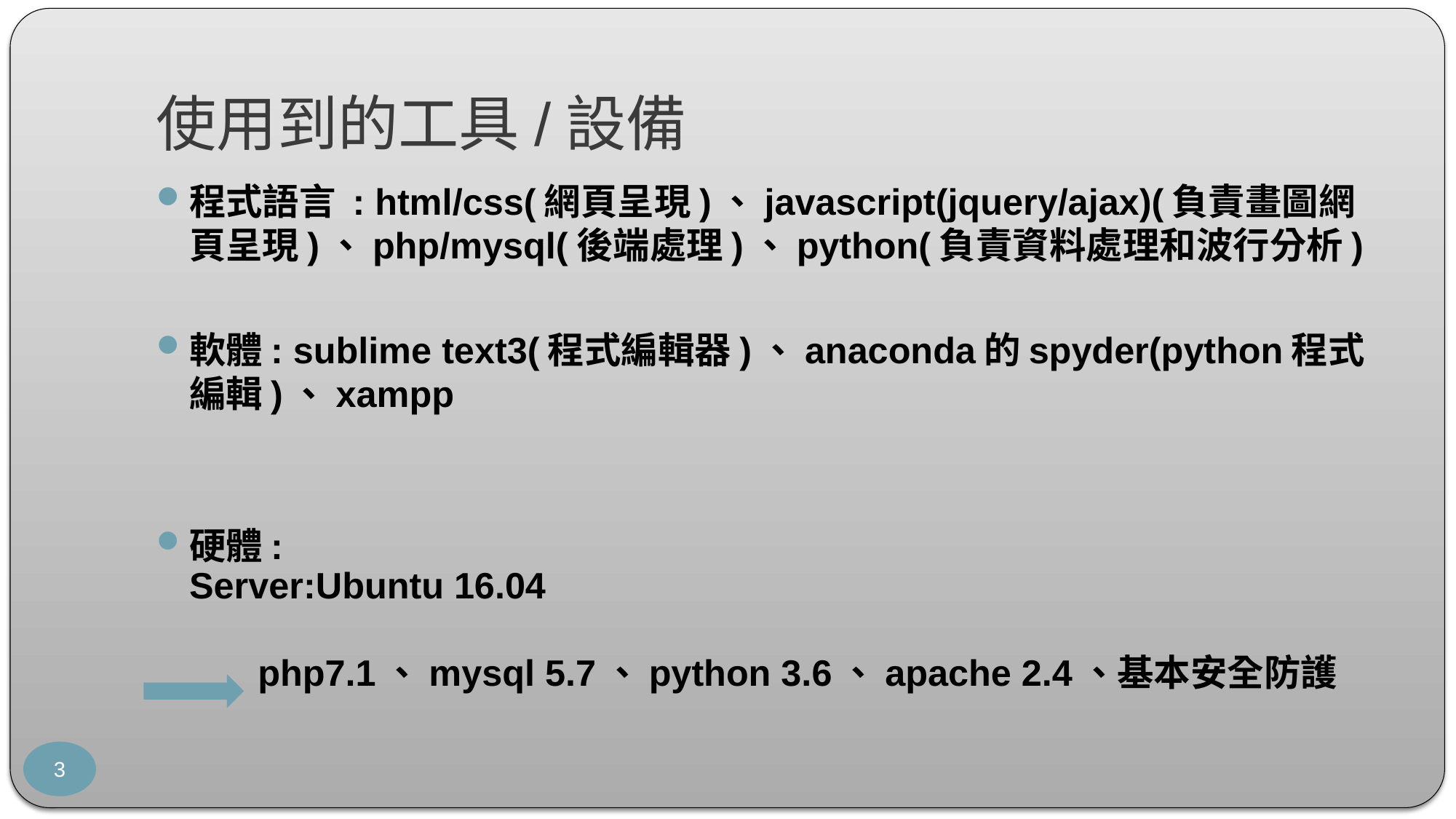

# 使用到的工具/設備
程式語言 : html/css(網頁呈現)、javascript(jquery/ajax)(負責畫圖網頁呈現)、php/mysql(後端處理)、python(負責資料處理和波行分析)

軟體: sublime text3(程式編輯器)、anaconda的spyder(python程式編輯)、xampp

硬體:
Server:Ubuntu 16.04
	php7.1、mysql 5.7、python 3.6、apache 2.4、基本安全防護

3